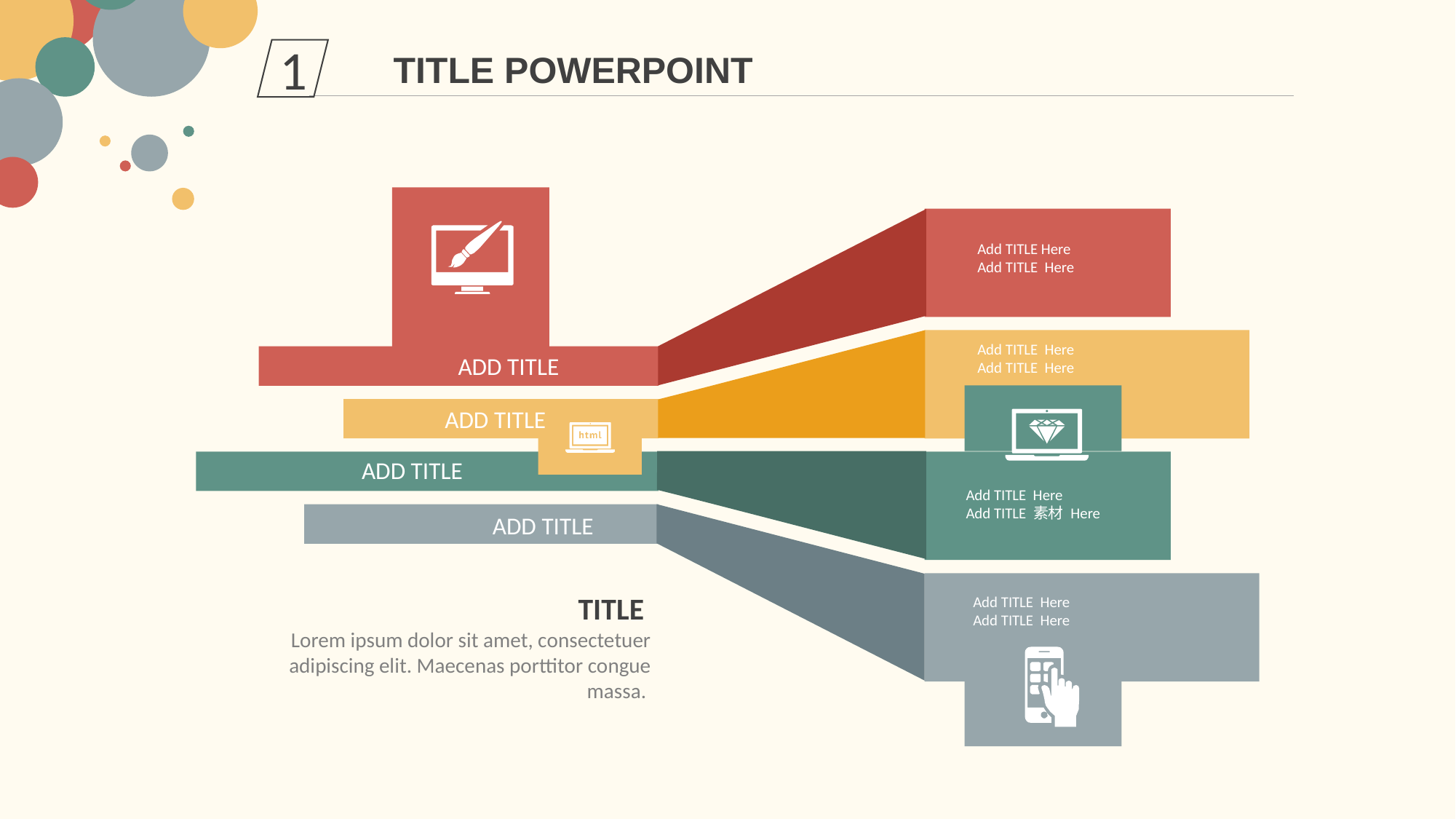

1
TITLE POWERPOINT

Add TITLE Here
Add TITLE  Here

Add TITLE  Here
Add TITLE  Here
ADD TITLE

ADD TITLE

ADD TITLE

Add TITLE  Here
Add TITLE 素材 Here

ADD TITLE

TITLE
Lorem ipsum dolor sit amet, consectetuer adipiscing elit. Maecenas porttitor congue massa.
Add TITLE  Here
Add TITLE  Here